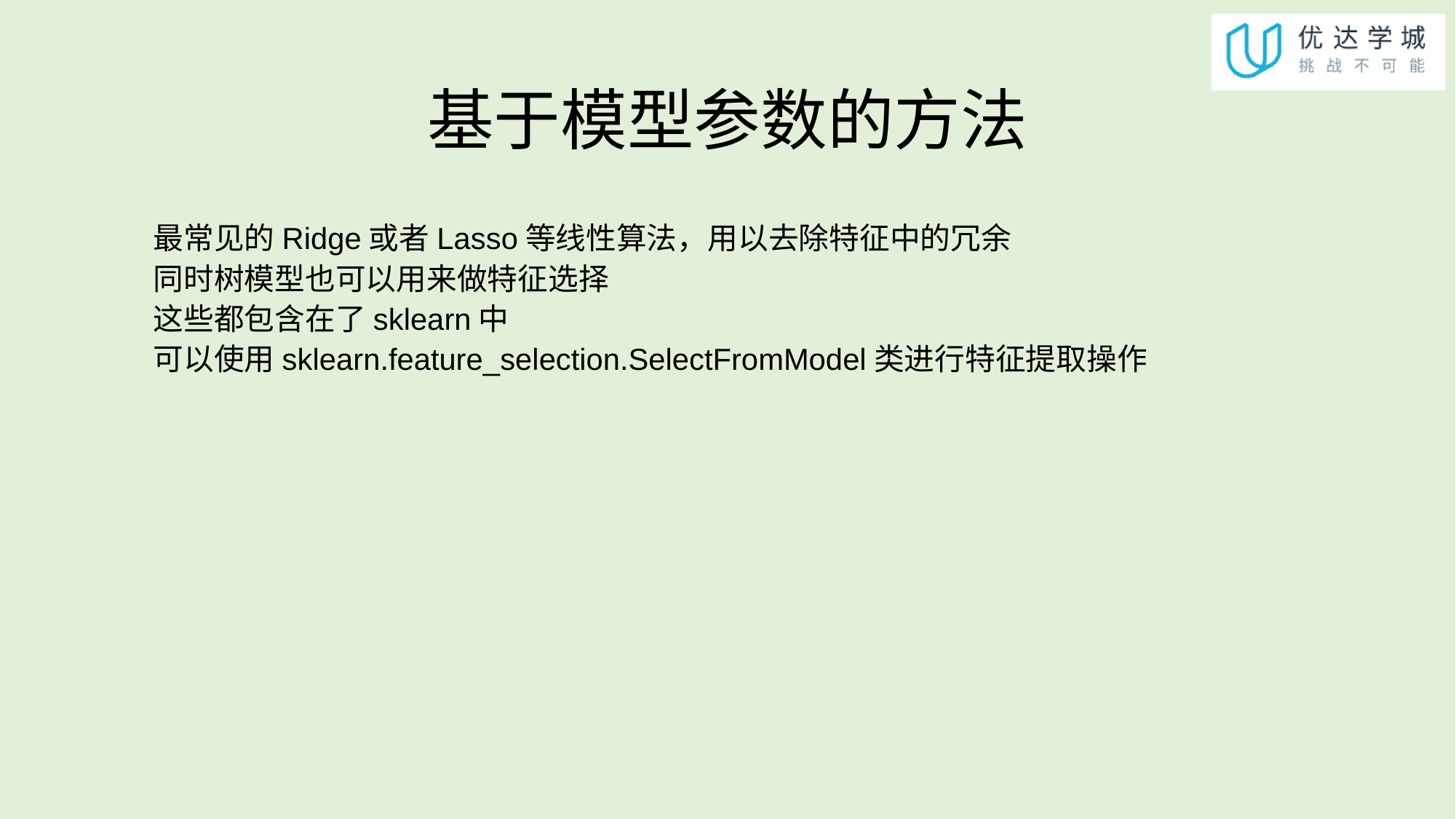

# 基于模型参数的方法
最常见的Ridge或者Lasso等线性算法，用以去除特征中的冗余
同时树模型也可以用来做特征选择
这些都包含在了sklearn中
可以使用sklearn.feature_selection.SelectFromModel类进行特征提取操作